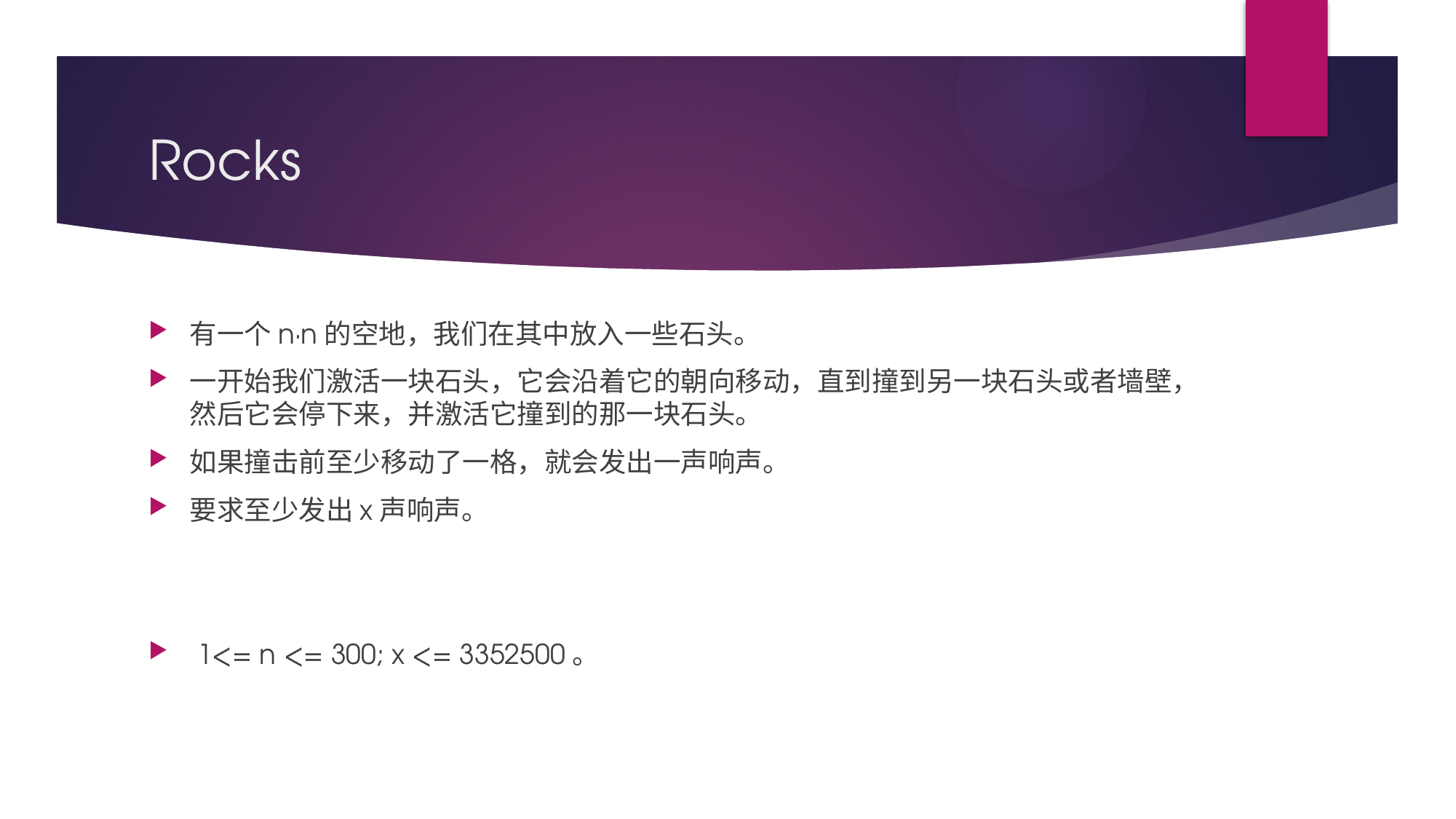

# Rocks
有一个n·n的空地，我们在其中放入一些石头。
一开始我们激活一块石头，它会沿着它的朝向移动，直到撞到另一块石头或者墙壁，然后它会停下来，并激活它撞到的那一块石头。
如果撞击前至少移动了一格，就会发出一声响声。
要求至少发出x声响声。

 1<= n <= 300; x <= 3352500。